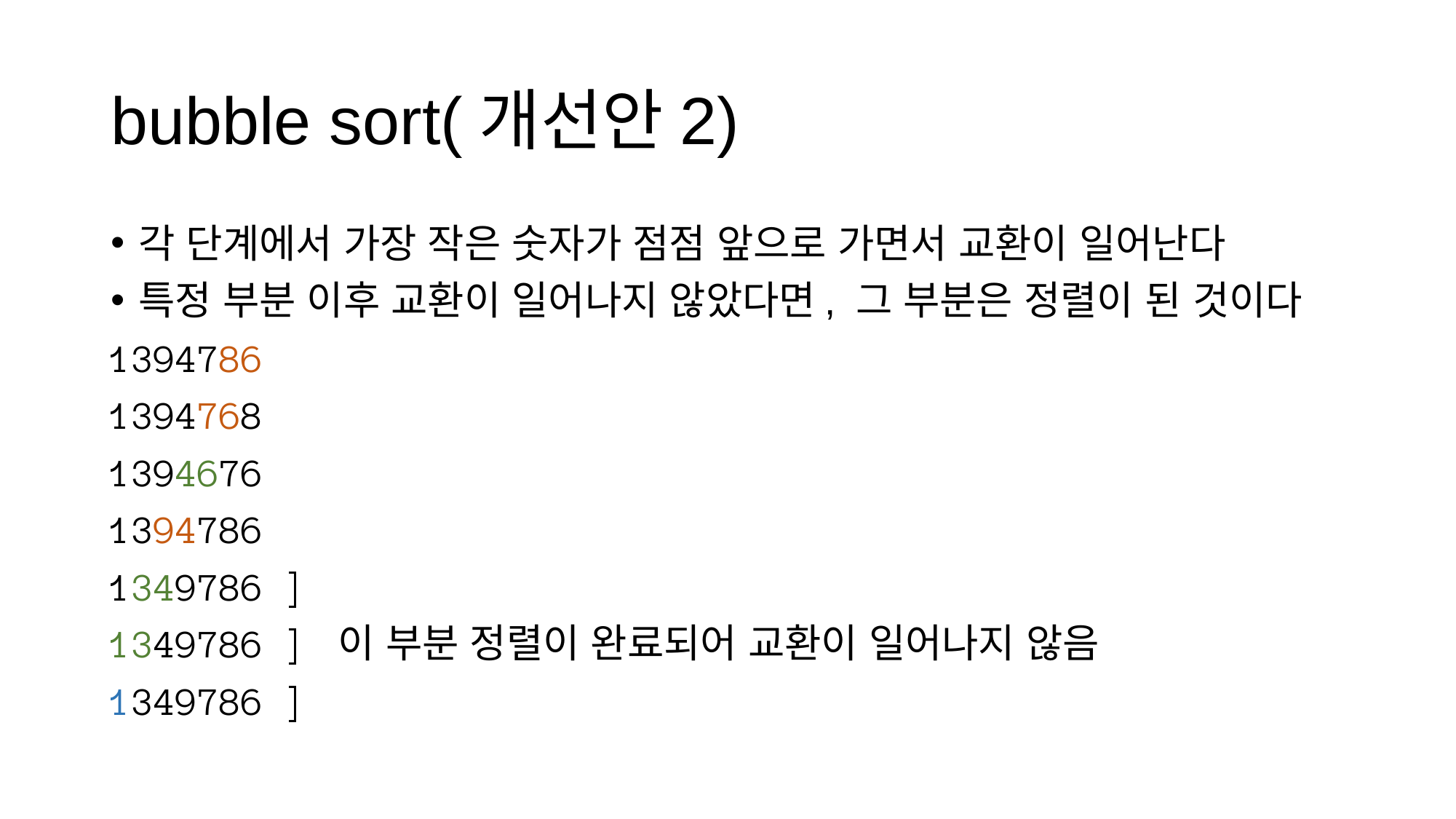

# bubble sort(개선안2)
각 단계에서 가장 작은 숫자가 점점 앞으로 가면서 교환이 일어난다
특정 부분 이후 교환이 일어나지 않았다면, 그 부분은 정렬이 된 것이다
1394786
1394768
1394676
1394786
1349786 ]
1349786 ] 이 부분 정렬이 완료되어 교환이 일어나지 않음
1349786 ]